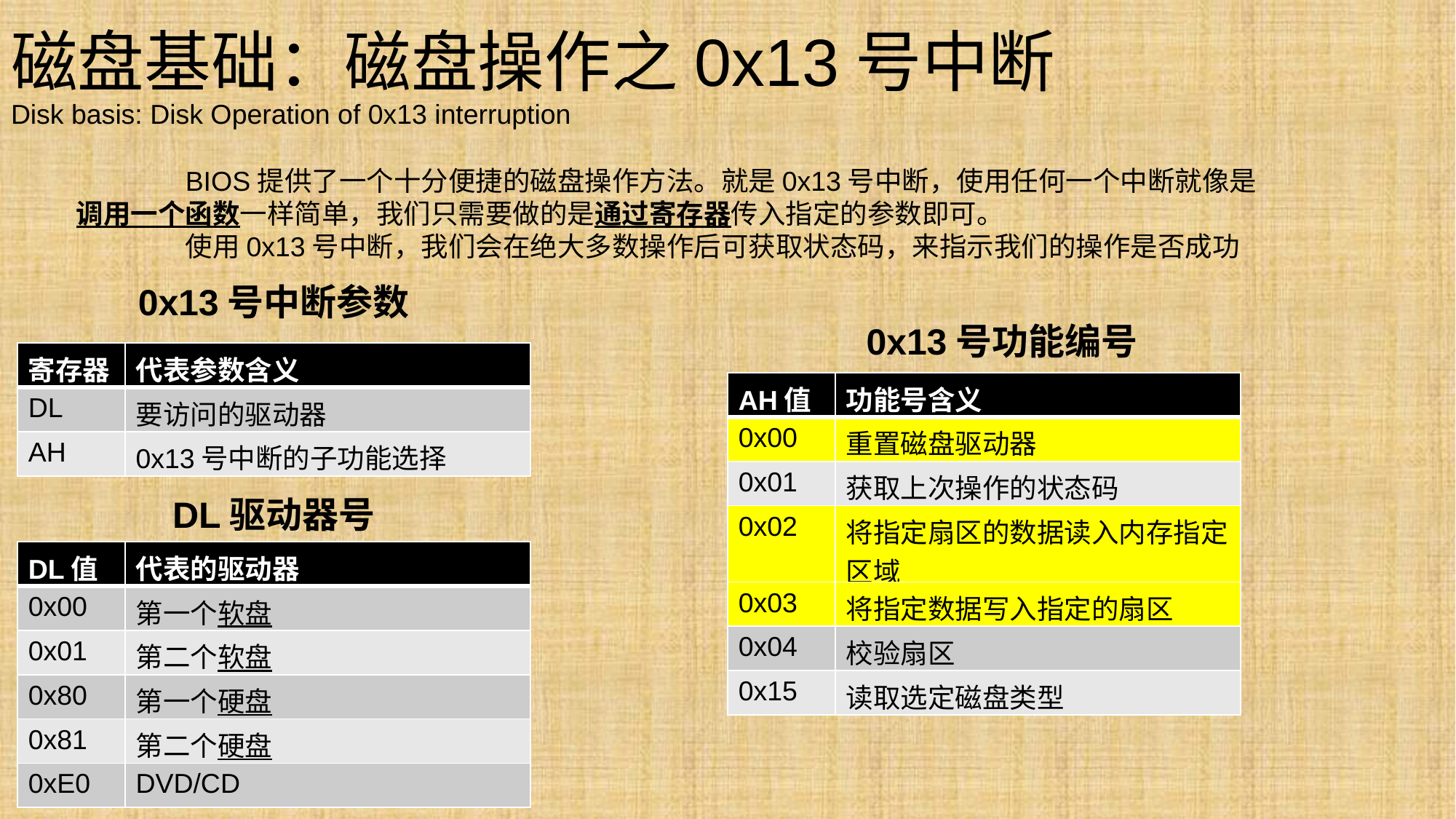

# 磁盘基础：磁盘操作之0x13号中断 Disk basis: Disk Operation of 0x13 interruption
	BIOS提供了一个十分便捷的磁盘操作方法。就是0x13号中断，使用任何一个中断就像是调用一个函数一样简单，我们只需要做的是通过寄存器传入指定的参数即可。
	使用0x13号中断，我们会在绝大多数操作后可获取状态码，来指示我们的操作是否成功
0x13号中断参数
0x13号功能编号
| 寄存器 | 代表参数含义 |
| --- | --- |
| DL | 要访问的驱动器 |
| AH | 0x13号中断的子功能选择 |
| AH值 | 功能号含义 |
| --- | --- |
| 0x00 | 重置磁盘驱动器 |
| 0x01 | 获取上次操作的状态码 |
| 0x02 | 将指定扇区的数据读入内存指定区域 |
| 0x03 | 将指定数据写入指定的扇区 |
| 0x04 | 校验扇区 |
| 0x15 | 读取选定磁盘类型 |
DL驱动器号
| DL值 | 代表的驱动器 |
| --- | --- |
| 0x00 | 第一个软盘 |
| 0x01 | 第二个软盘 |
| 0x80 | 第一个硬盘 |
| 0x81 | 第二个硬盘 |
| 0xE0 | DVD/CD |